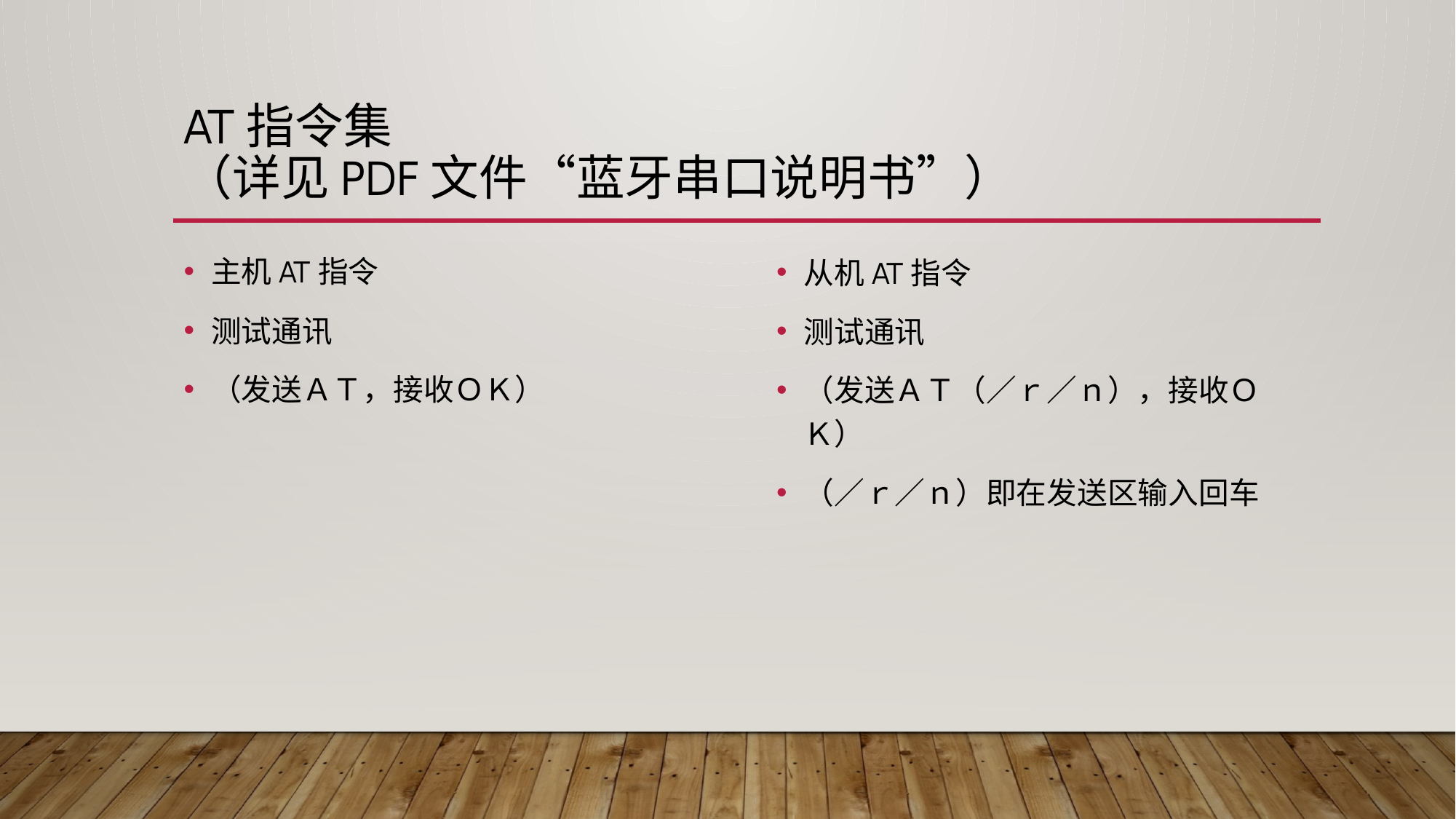

# AT指令集 （详见pdf文件“蓝牙串口说明书”）
主机AT指令
测试通讯
（发送ＡＴ，接收ＯＫ）

从机AT指令
测试通讯
（发送ＡＴ（／ｒ／ｎ），接收ＯＫ）
（／ｒ／ｎ）即在发送区输入回车